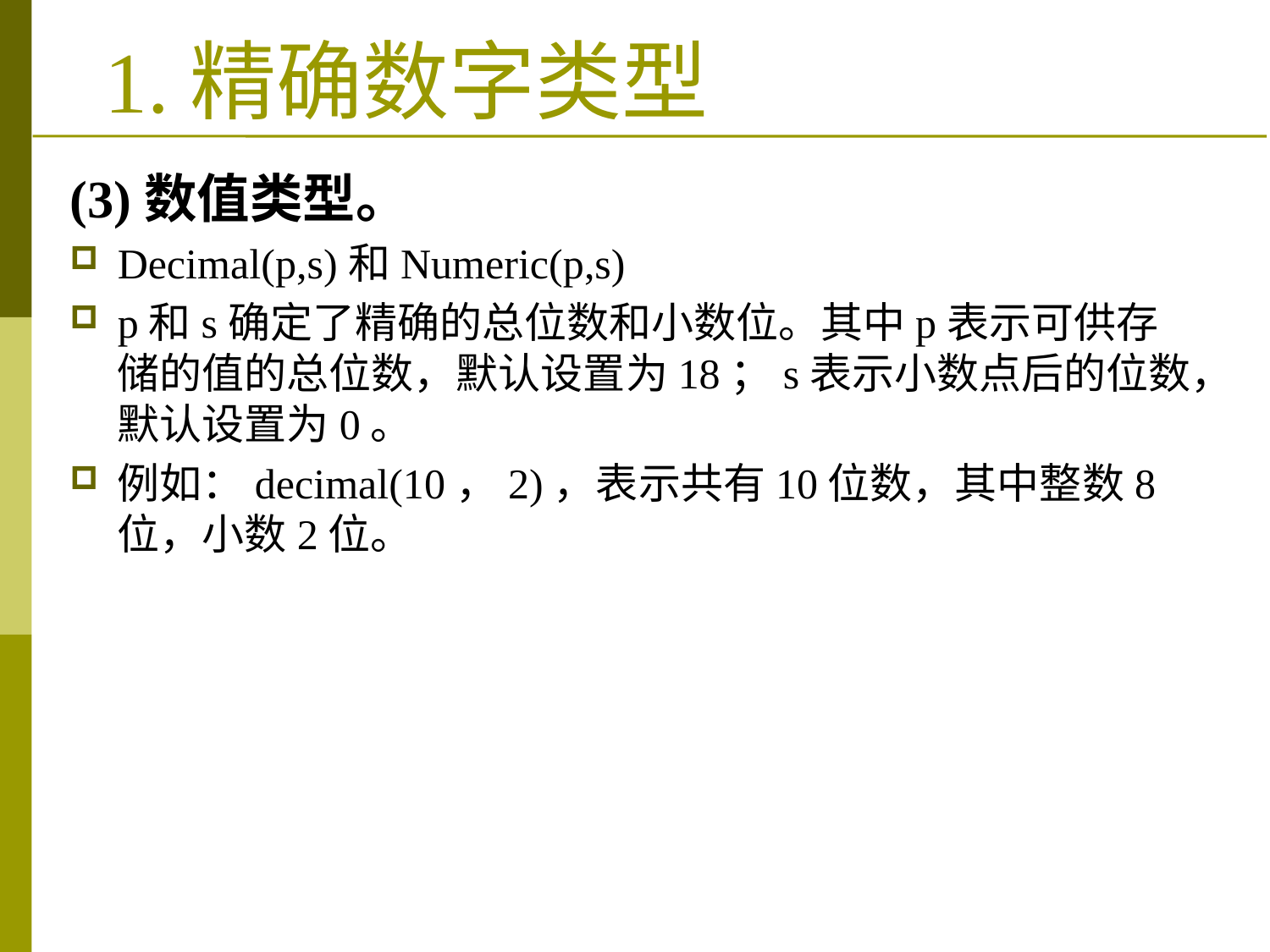

# 1.精确数字类型
(3)数值类型。
Decimal(p,s)和Numeric(p,s)
p和s确定了精确的总位数和小数位。其中p表示可供存储的值的总位数，默认设置为18；s表示小数点后的位数，默认设置为0。
例如：decimal(10，2)，表示共有10位数，其中整数8位，小数2位。